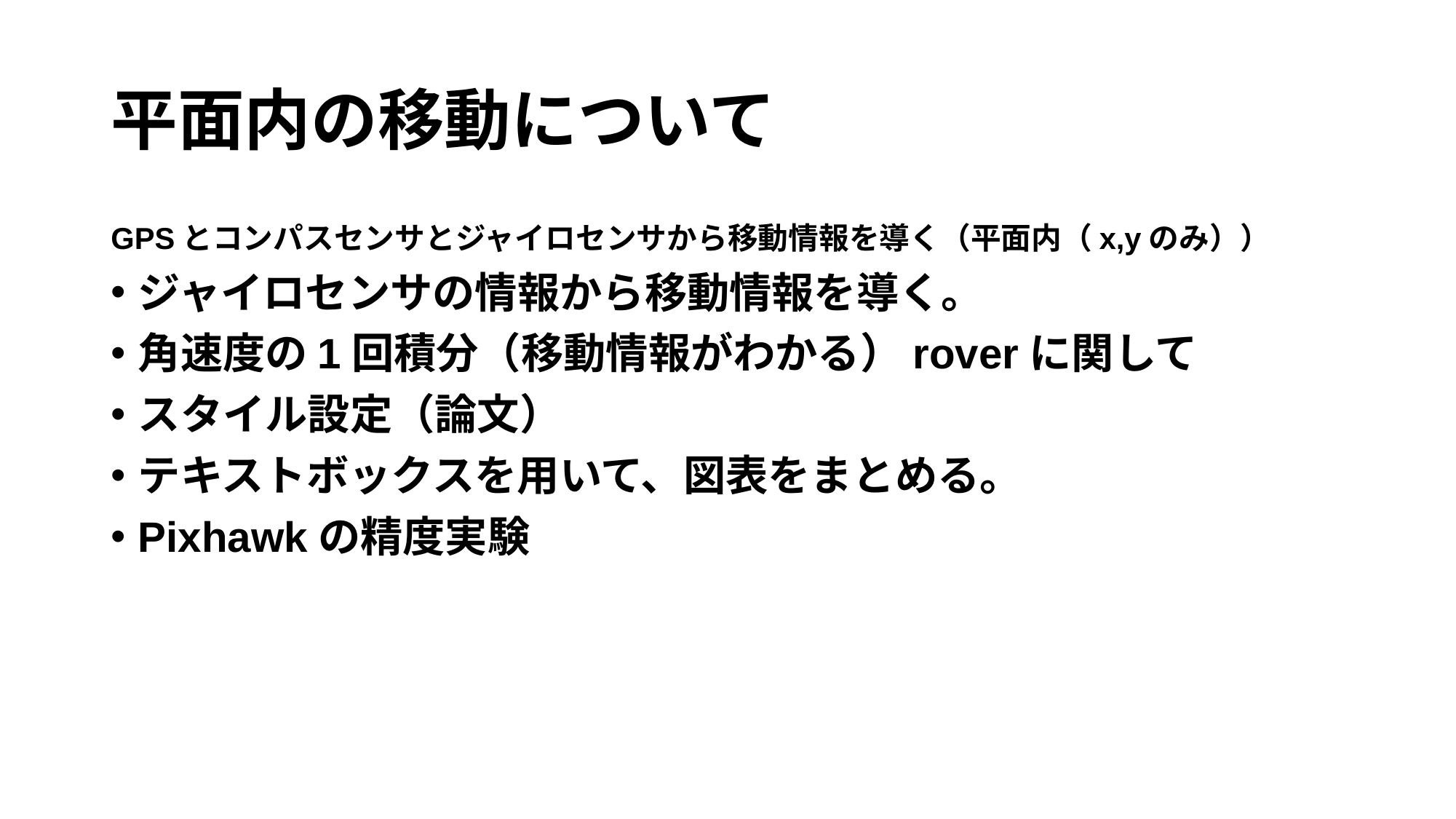

# 平面内の移動について
GPSとコンパスセンサとジャイロセンサから移動情報を導く（平面内（x,yのみ））
ジャイロセンサの情報から移動情報を導く。
角速度の1回積分（移動情報がわかる）roverに関して
スタイル設定（論文）
テキストボックスを用いて、図表をまとめる。
Pixhawkの精度実験